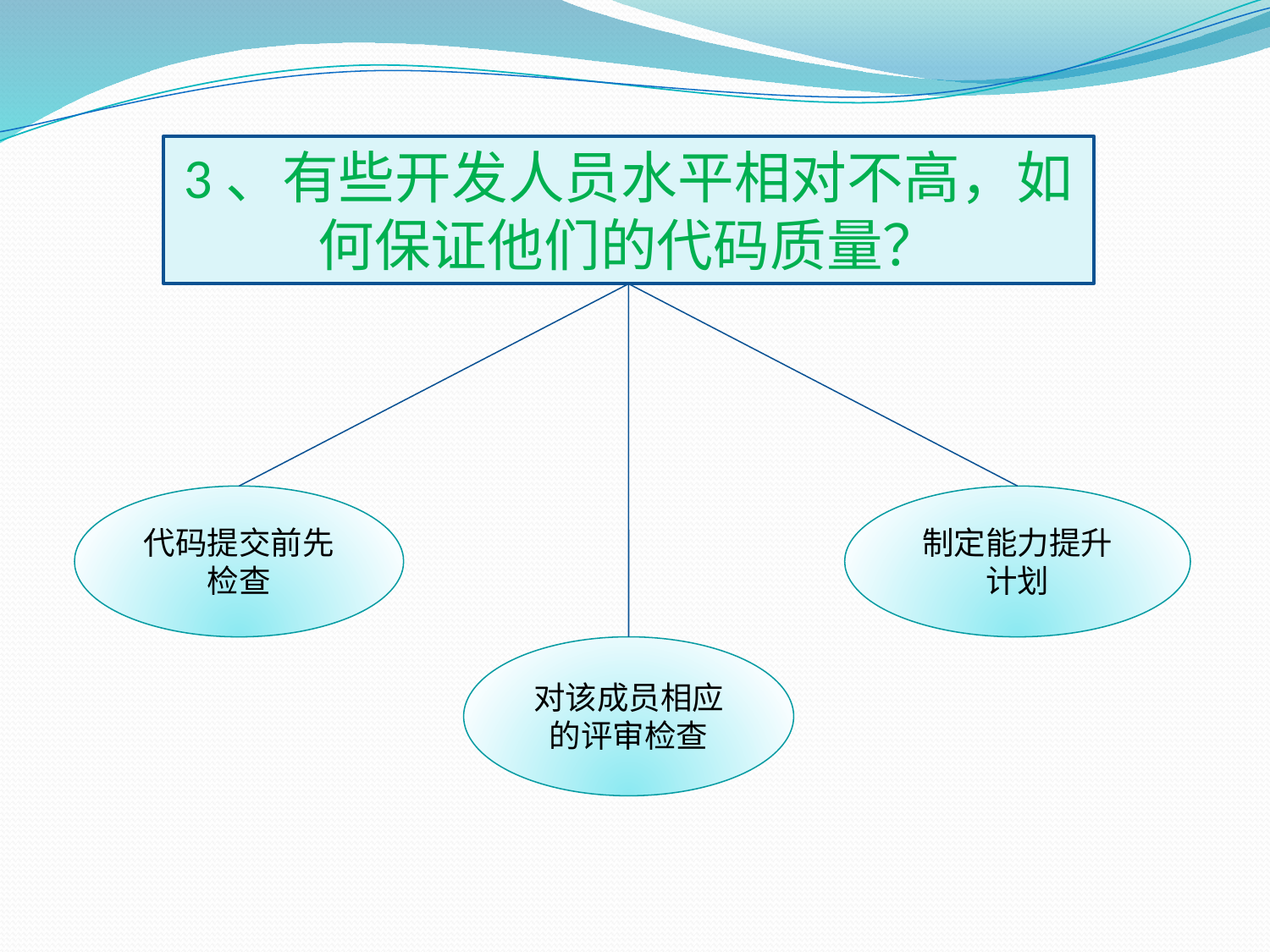

3、有些开发人员水平相对不高，如何保证他们的代码质量？
代码提交前先检查
制定能力提升计划
对该成员相应的评审检查